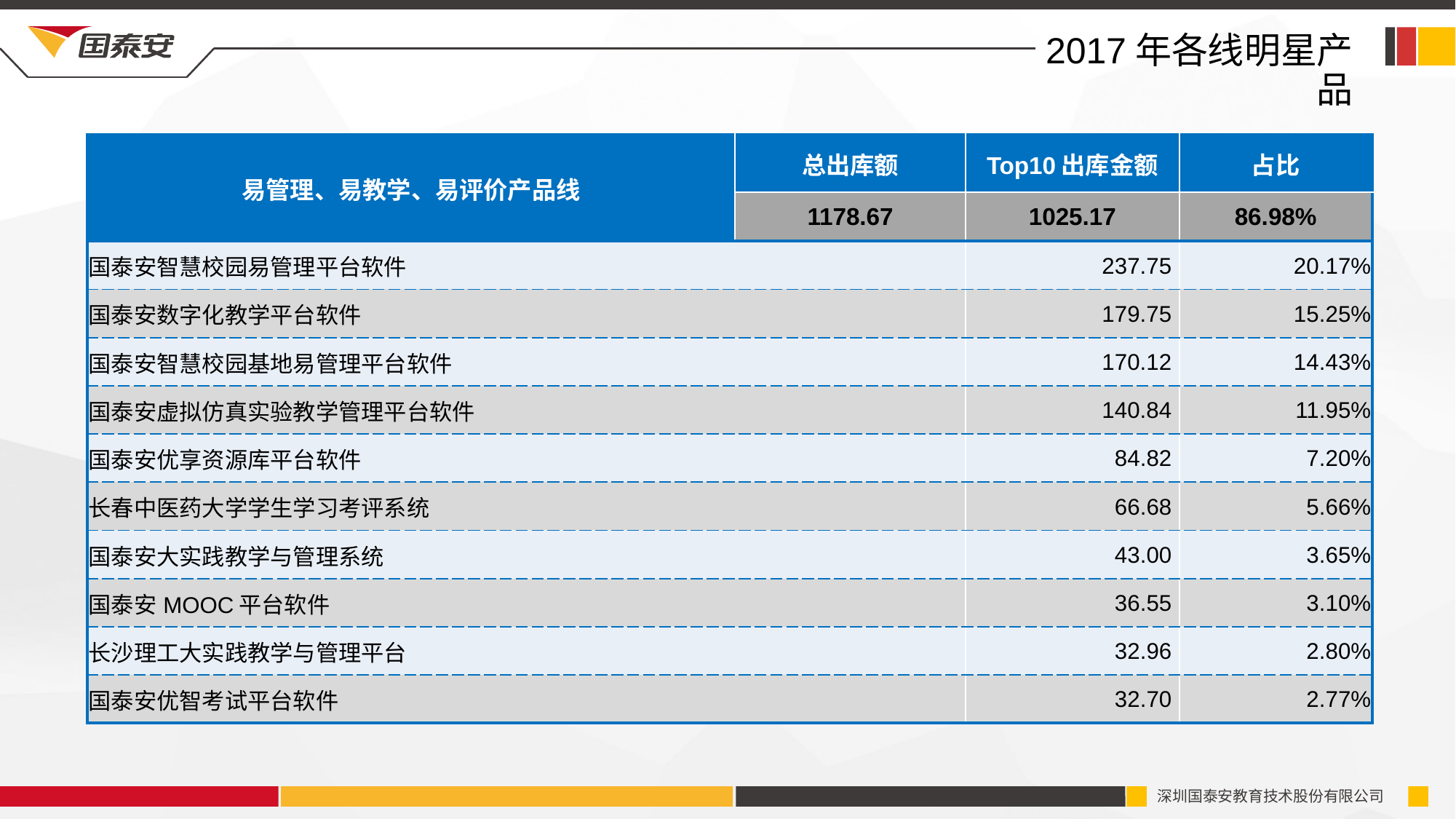

2017年各线明星产品
| 易管理、易教学、易评价产品线 | 总出库额 | Top10出库金额 | 占比 |
| --- | --- | --- | --- |
|  | 1178.67 | 1025.17 | 86.98% |
| 国泰安智慧校园易管理平台软件 |  | 237.75 | 20.17% |
| 国泰安数字化教学平台软件 |  | 179.75 | 15.25% |
| 国泰安智慧校园基地易管理平台软件 |  | 170.12 | 14.43% |
| 国泰安虚拟仿真实验教学管理平台软件 |  | 140.84 | 11.95% |
| 国泰安优享资源库平台软件 |  | 84.82 | 7.20% |
| 长春中医药大学学生学习考评系统 |  | 66.68 | 5.66% |
| 国泰安大实践教学与管理系统 |  | 43.00 | 3.65% |
| 国泰安MOOC平台软件 |  | 36.55 | 3.10% |
| 长沙理工大实践教学与管理平台 |  | 32.96 | 2.80% |
| 国泰安优智考试平台软件 |  | 32.70 | 2.77% |